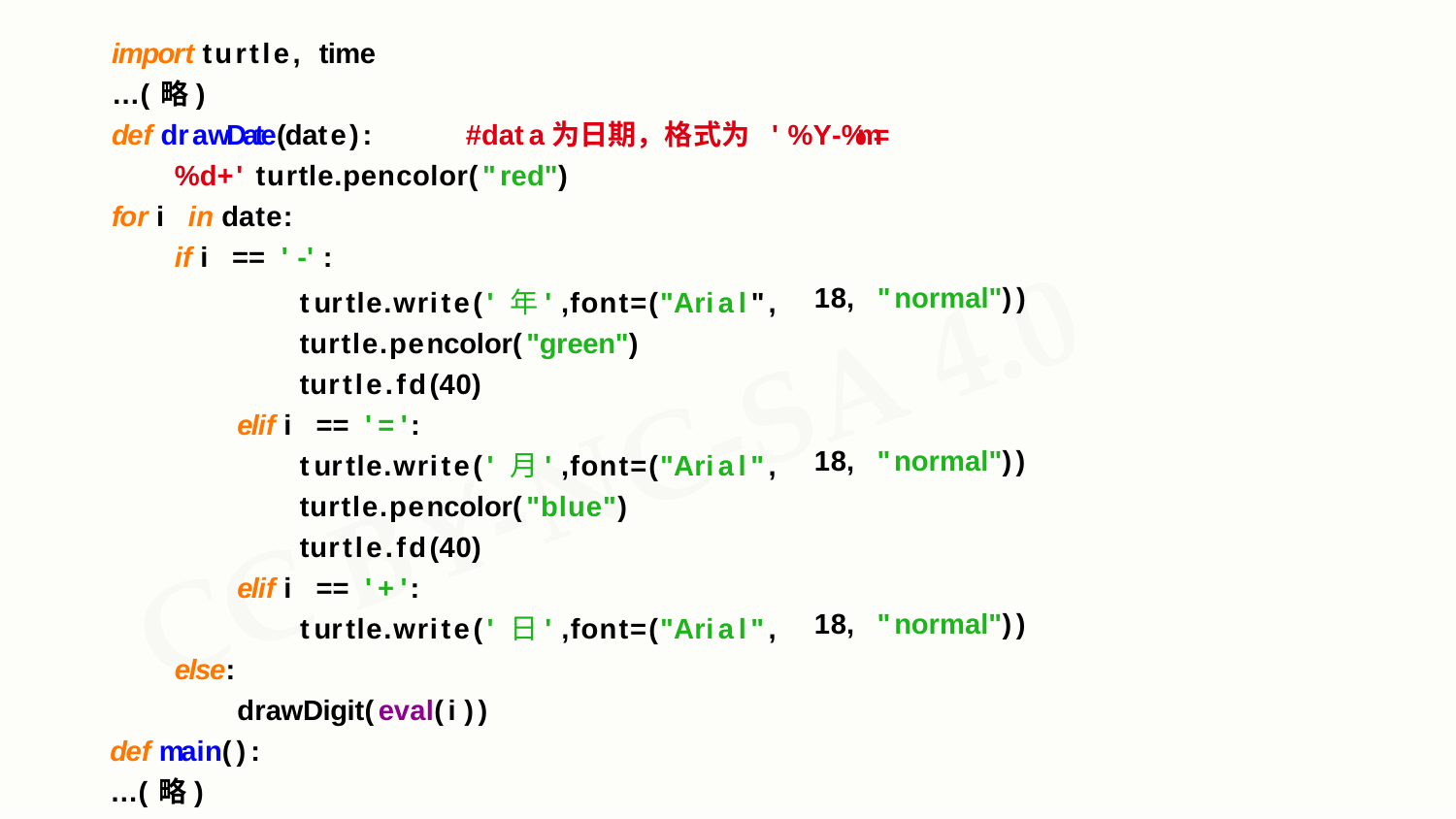

import turtle,  time
…(略)
def drawDate(date):	#data为日期，格式为  '%Y-%m=%d+' turtle.pencolor("red")
for i  in date:
if i  ==  '-':
turtle.write('年',font=("Arial", turtle.pencolor("green") turtle.fd(40)
elif i  ==  '=': turtle.write('月',font=("Arial", turtle.pencolor("blue") turtle.fd(40)
elif i  ==  '+': turtle.write('日',font=("Arial",
else:
drawDigit(eval(i))
def main():
…(略)
18,  "normal"))

18,  "normal"))

18,  "normal"))